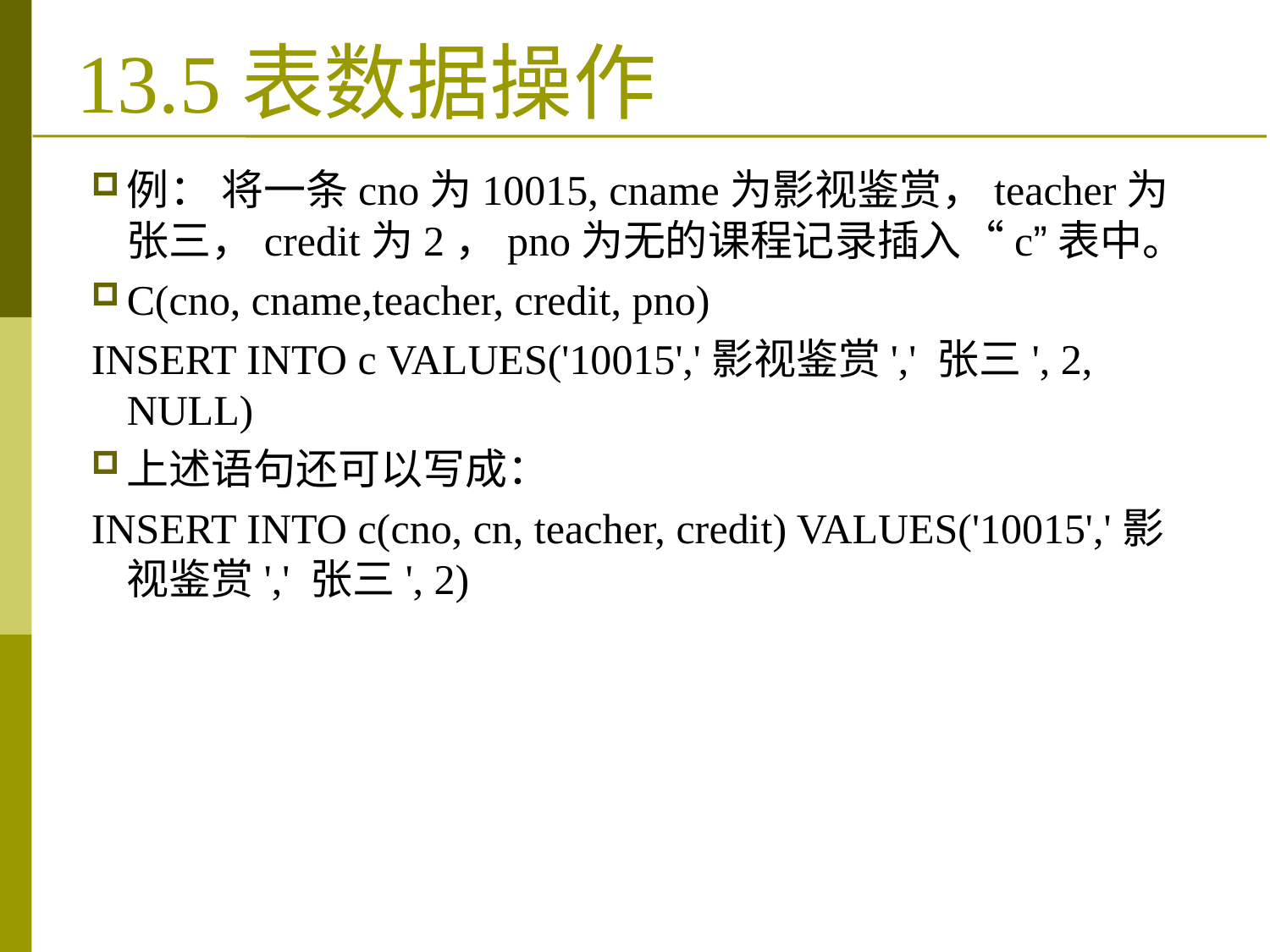

例： 将一条cno为10015, cname为影视鉴赏，teacher为张三，credit为2，pno为无的课程记录插入“c”表中。
C(cno, cname,teacher, credit, pno)
INSERT INTO c VALUES('10015','影视鉴赏',' 张三', 2, NULL)
上述语句还可以写成：
INSERT INTO c(cno, cn, teacher, credit) VALUES('10015','影视鉴赏',' 张三', 2)
# 13.5表数据操作